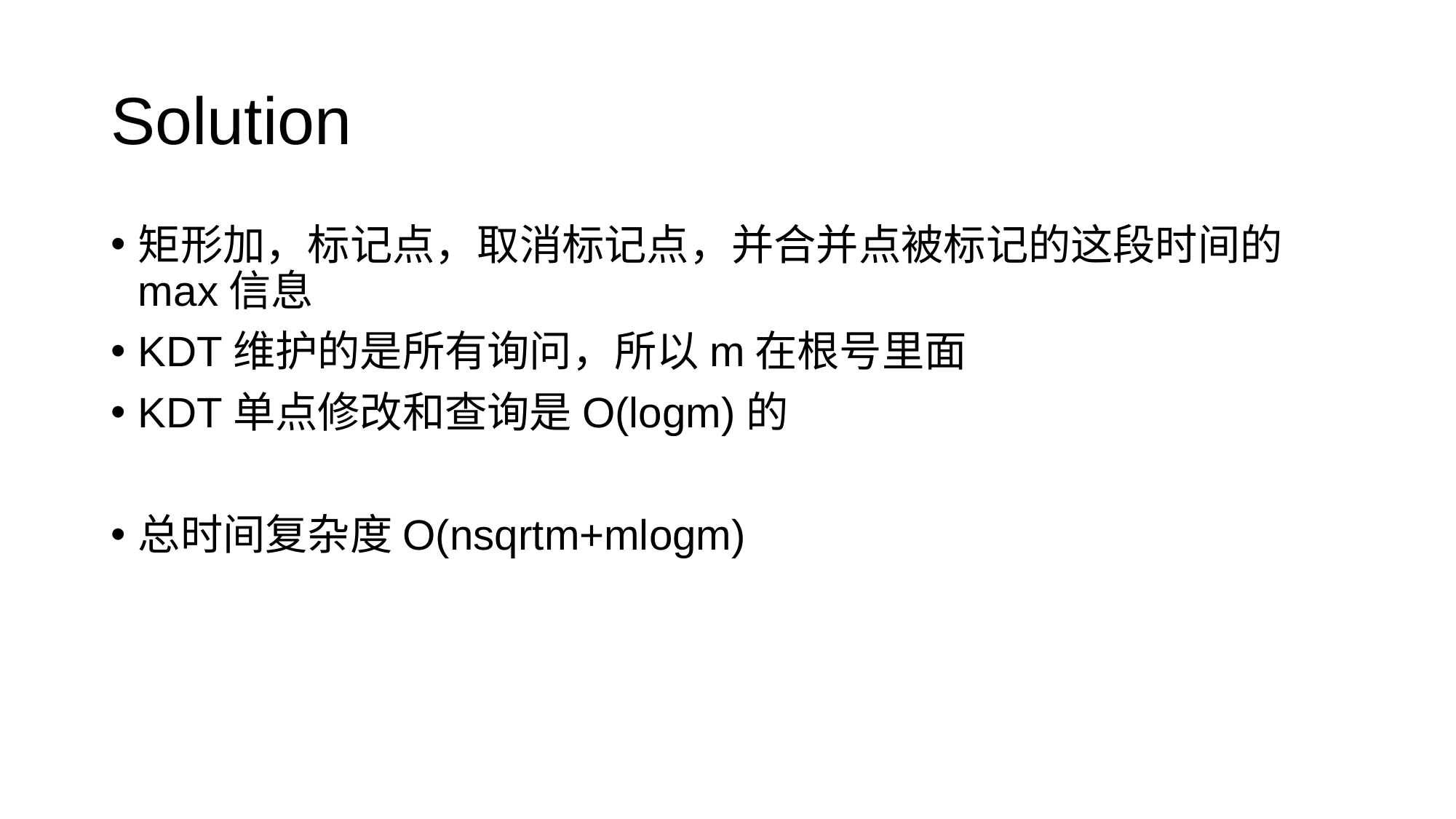

# Solution
矩形加，标记点，取消标记点，并合并点被标记的这段时间的max信息
KDT维护的是所有询问，所以m在根号里面
KDT单点修改和查询是O(logm)的

总时间复杂度O(nsqrtm+mlogm)